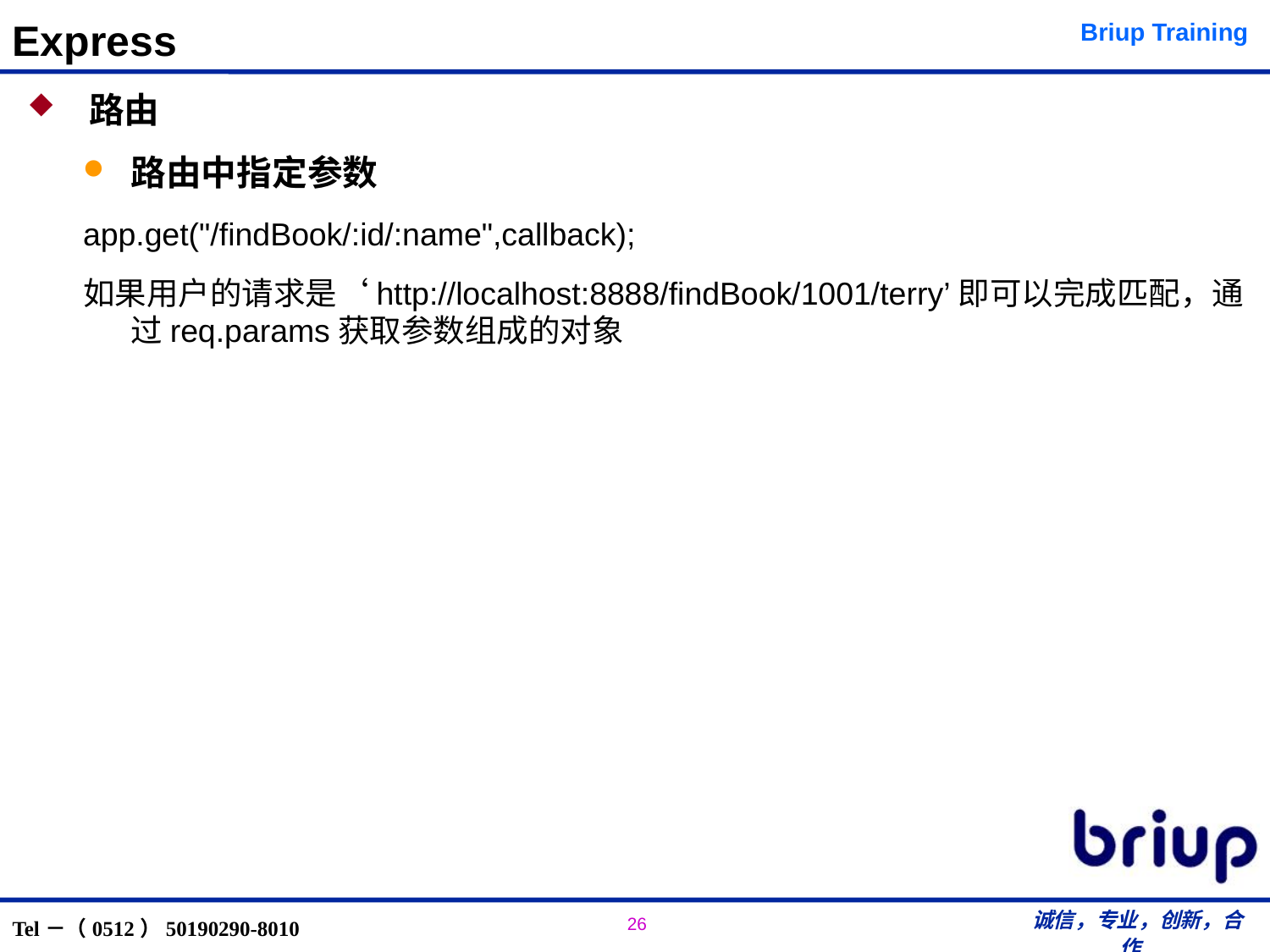

# Express
 路由
路由中指定参数
app.get("/findBook/:id/:name",callback);
如果用户的请求是‘http://localhost:8888/findBook/1001/terry’即可以完成匹配，通过req.params获取参数组成的对象